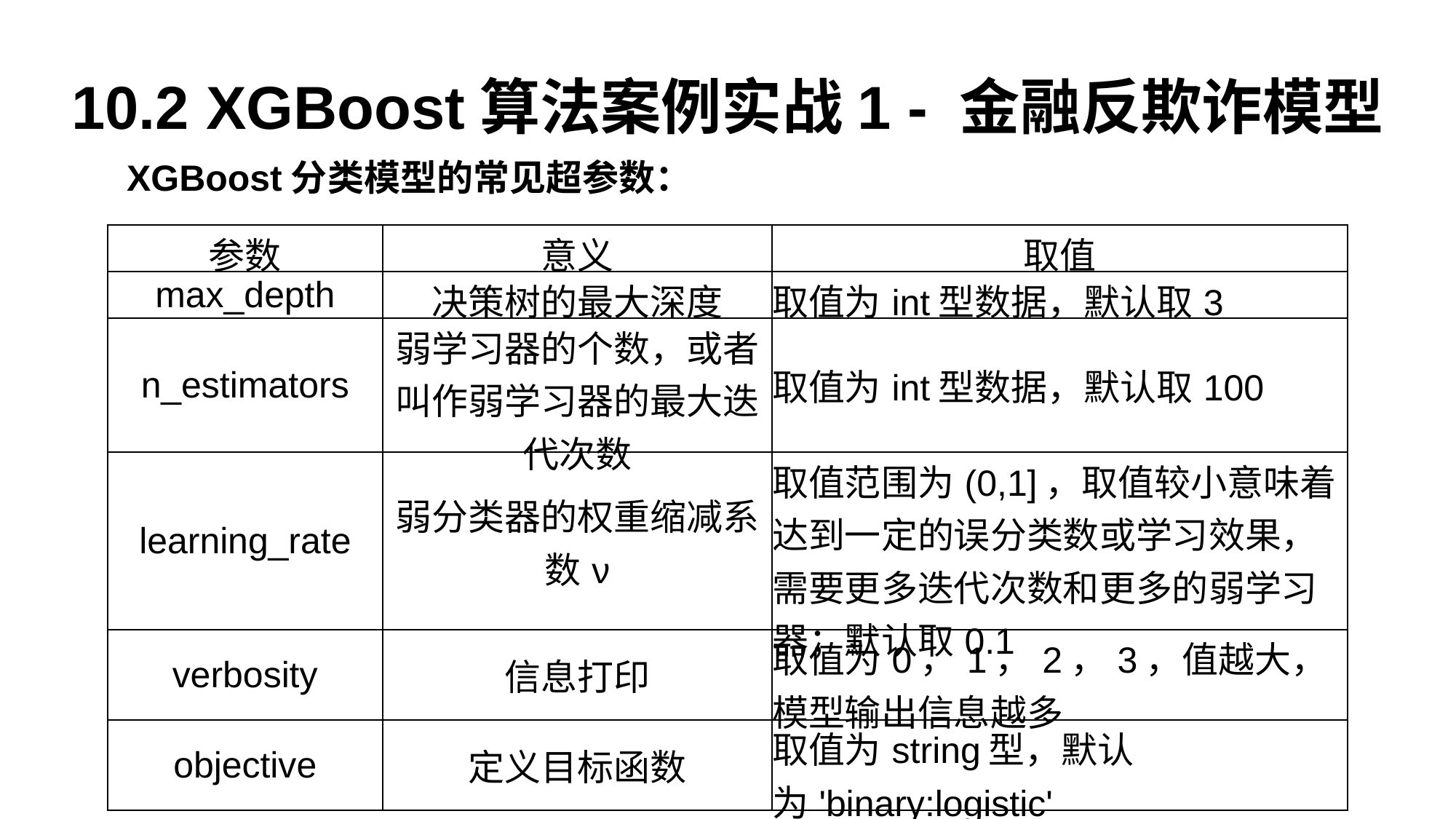

10.2 XGBoost算法案例实战1 - 金融反欺诈模型
XGBoost分类模型的常见超参数：
| 参数 | 意义 | 取值 |
| --- | --- | --- |
| max\_depth | 决策树的最大深度 | 取值为int型数据，默认取3 |
| n\_estimators | 弱学习器的个数，或者叫作弱学习器的最大迭代次数 | 取值为int型数据，默认取100 |
| learning\_rate | 弱分类器的权重缩减系数ν | 取值范围为(0,1]，取值较小意味着达到一定的误分类数或学习效果，需要更多迭代次数和更多的弱学习器；默认取0.1 |
| verbosity | 信息打印 | 取值为0，1，2，3，值越大，模型输出信息越多 |
| objective | 定义目标函数 | 取值为string型，默认为'binary:logistic' |